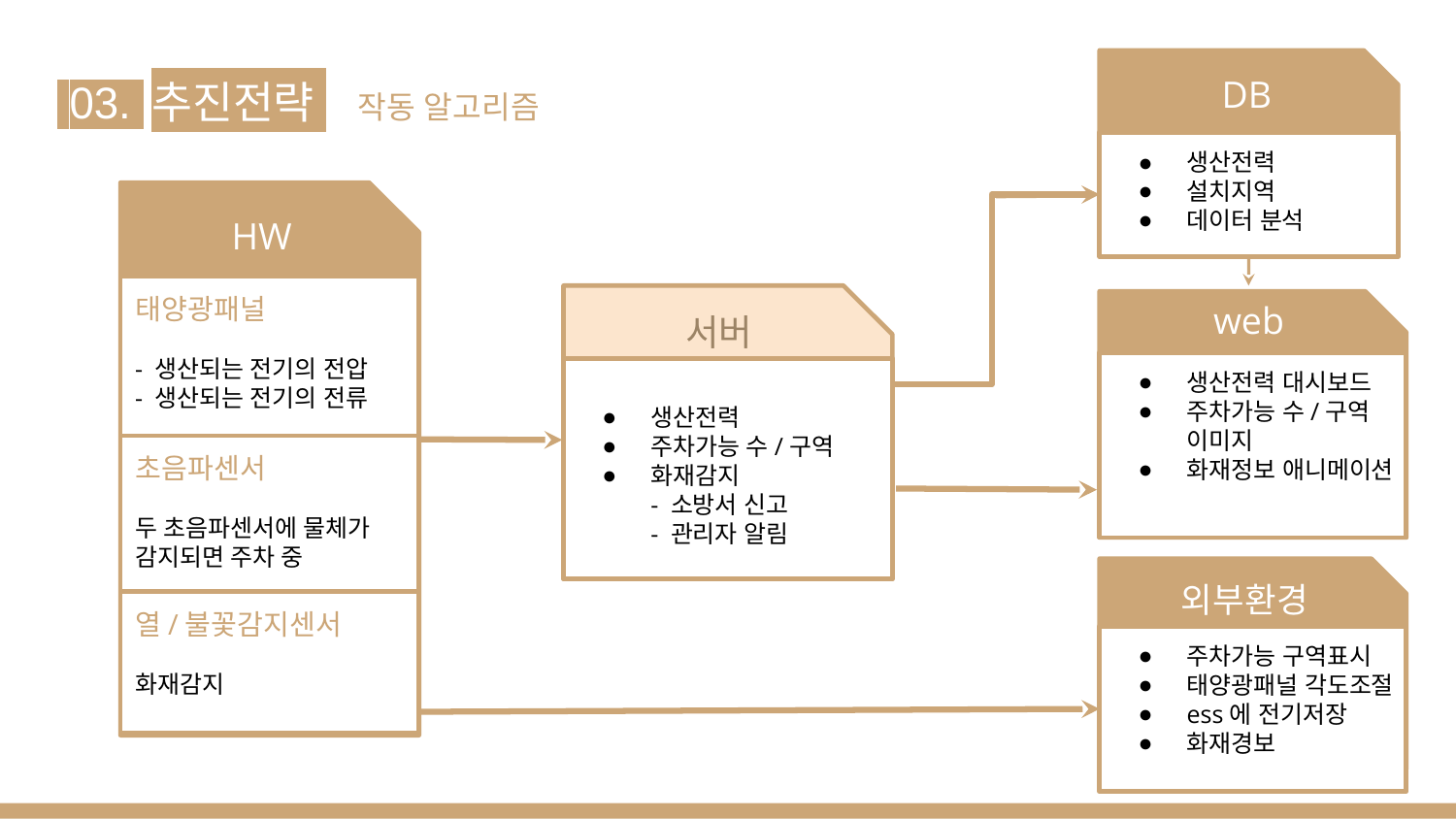

DB
생산전력
설치지역
데이터 분석
# 03. 추진전략      작동 알고리즘

HW
태양광패널

- 생산되는 전기의 전압
- 생산되는 전기의 전류
초음파센서

두 초음파센서에 물체가 감지되면 주차 중

열/불꽃감지센서

화재감지
web

생산전력 대시보드
주차가능 수/구역 이미지
화재정보 애니메이션

서버

생산전력
주차가능 수/구역
화재감지
- 소방서 신고
- 관리자 알림

외부환경
주차가능 구역표시
태양광패널 각도조절
ess에 전기저장
화재경보